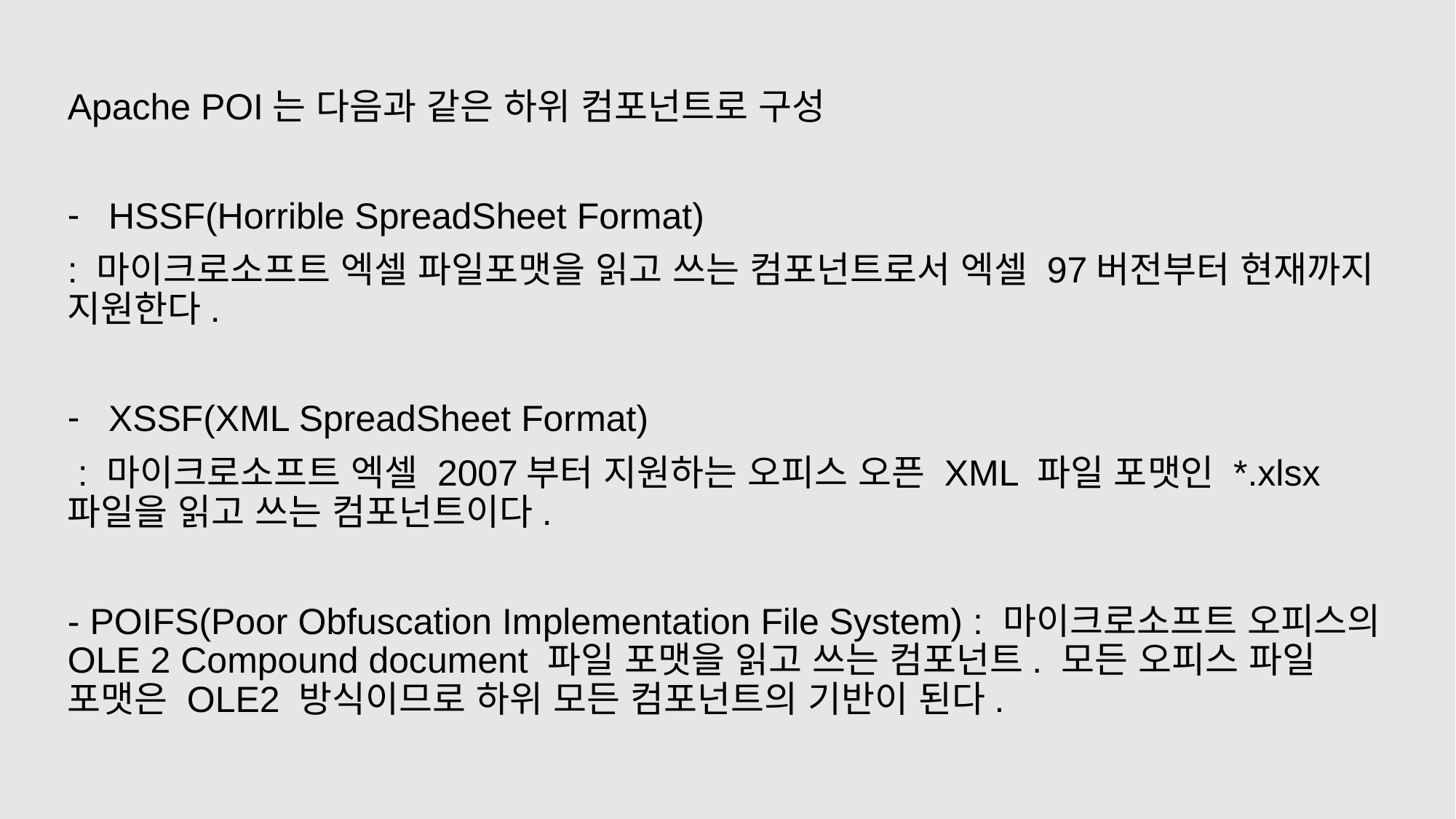

Apache POI는 다음과 같은 하위 컴포넌트로 구성

HSSF(Horrible SpreadSheet Format)
: 마이크로소프트 엑셀 파일포맷을 읽고 쓰는 컴포넌트로서 엑셀 97버전부터 현재까지 지원한다.

XSSF(XML SpreadSheet Format)
 : 마이크로소프트 엑셀 2007부터 지원하는 오피스 오픈 XML 파일 포맷인 *.xlsx 파일을 읽고 쓰는 컴포넌트이다.

- POIFS(Poor Obfuscation Implementation File System) : 마이크로소프트 오피스의 OLE 2 Compound document 파일 포맷을 읽고 쓰는 컴포넌트. 모든 오피스 파일 포맷은 OLE2 방식이므로 하위 모든 컴포넌트의 기반이 된다.